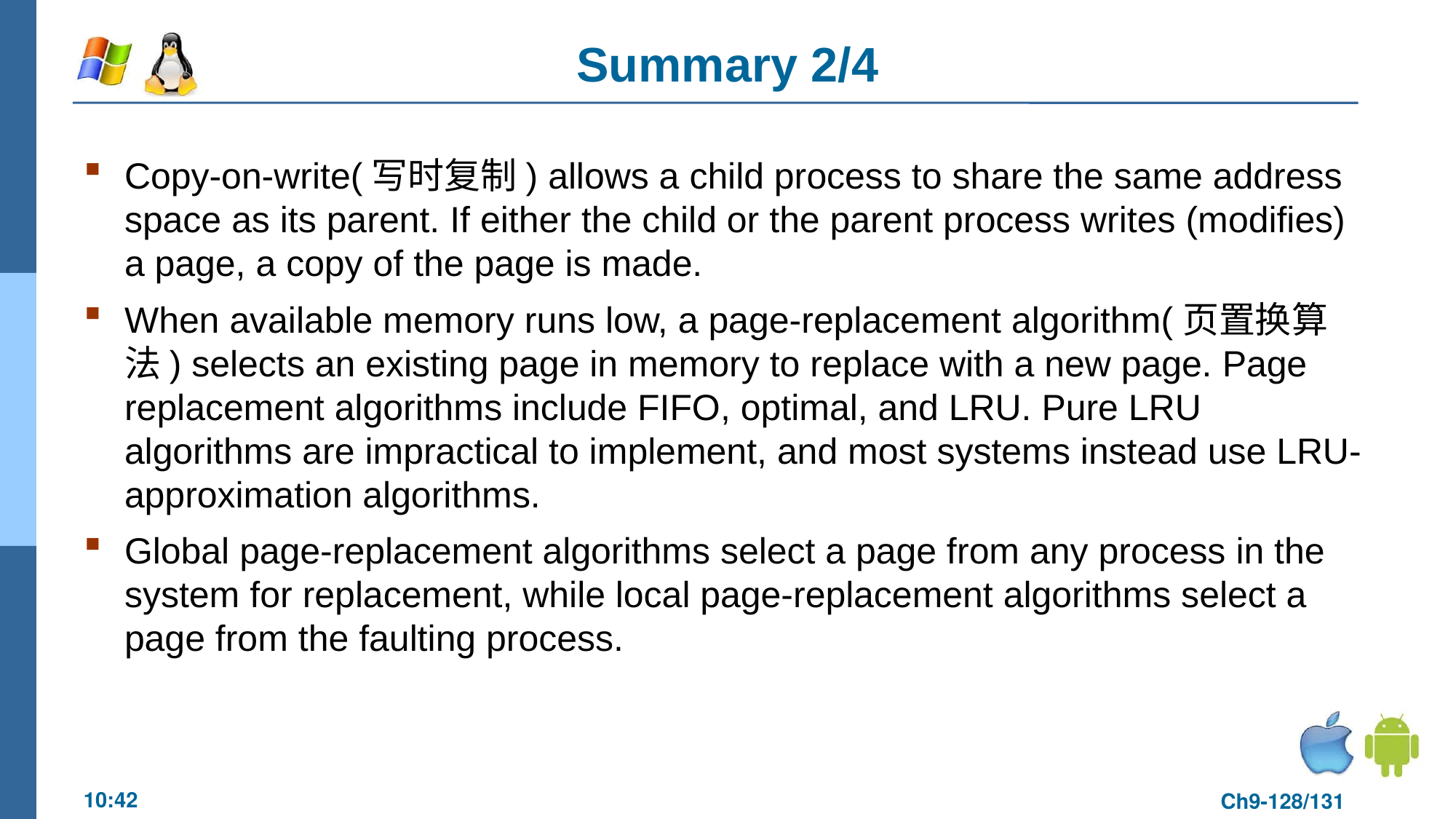

# Summary 2/4
Copy-on-write(写时复制) allows a child process to share the same address space as its parent. If either the child or the parent process writes (modifies) a page, a copy of the page is made.
When available memory runs low, a page-replacement algorithm(页置换算法) selects an existing page in memory to replace with a new page. Page replacement algorithms include FIFO, optimal, and LRU. Pure LRU algorithms are impractical to implement, and most systems instead use LRU-approximation algorithms.
Global page-replacement algorithms select a page from any process in the system for replacement, while local page-replacement algorithms select a page from the faulting process.